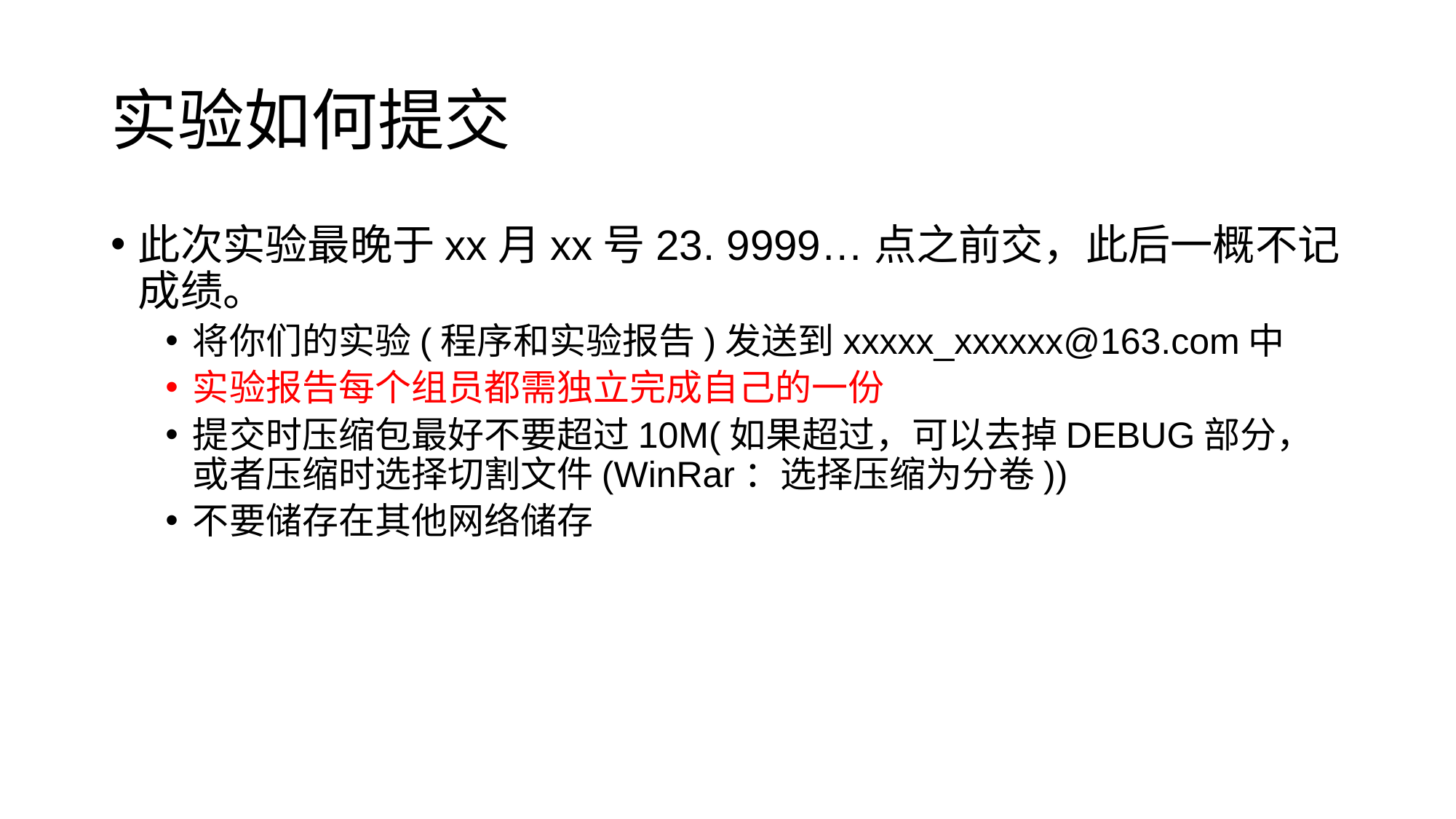

# 实验如何提交
此次实验最晚于xx月xx号23. 9999…点之前交，此后一概不记成绩。
将你们的实验(程序和实验报告)发送到xxxxx_xxxxxx@163.com中
实验报告每个组员都需独立完成自己的一份
提交时压缩包最好不要超过10M(如果超过，可以去掉DEBUG部分，或者压缩时选择切割文件(WinRar：选择压缩为分卷))
不要储存在其他网络储存